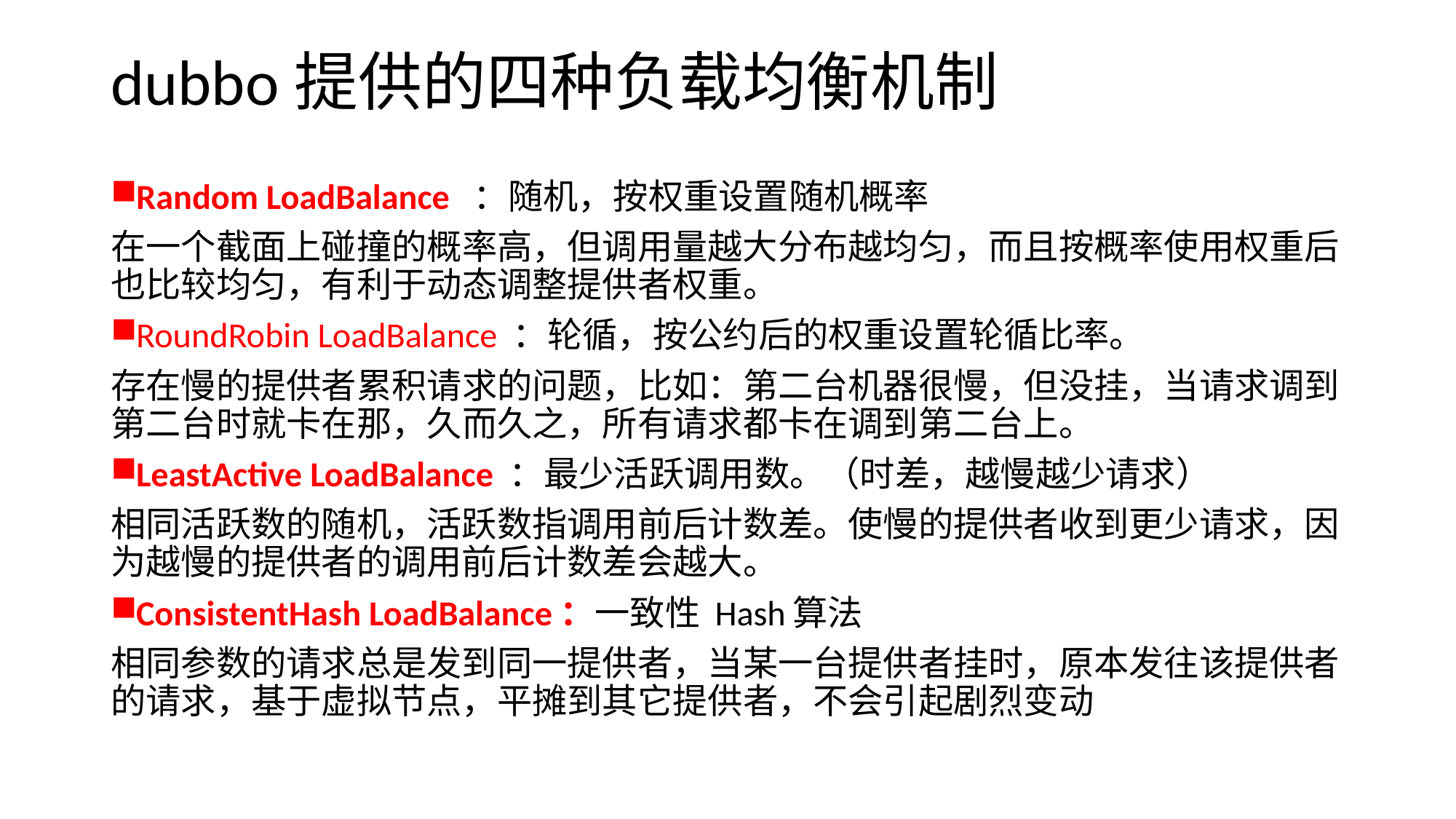

# dubbo提供的四种负载均衡机制
Random LoadBalance  ：随机，按权重设置随机概率
在一个截面上碰撞的概率高，但调用量越大分布越均匀，而且按概率使用权重后也比较均匀，有利于动态调整提供者权重。
RoundRobin LoadBalance ：轮循，按公约后的权重设置轮循比率。
存在慢的提供者累积请求的问题，比如：第二台机器很慢，但没挂，当请求调到第二台时就卡在那，久而久之，所有请求都卡在调到第二台上。
LeastActive LoadBalance ：最少活跃调用数。（时差，越慢越少请求）
相同活跃数的随机，活跃数指调用前后计数差。使慢的提供者收到更少请求，因为越慢的提供者的调用前后计数差会越大。
ConsistentHash LoadBalance：一致性 Hash算法
相同参数的请求总是发到同一提供者，当某一台提供者挂时，原本发往该提供者的请求，基于虚拟节点，平摊到其它提供者，不会引起剧烈变动